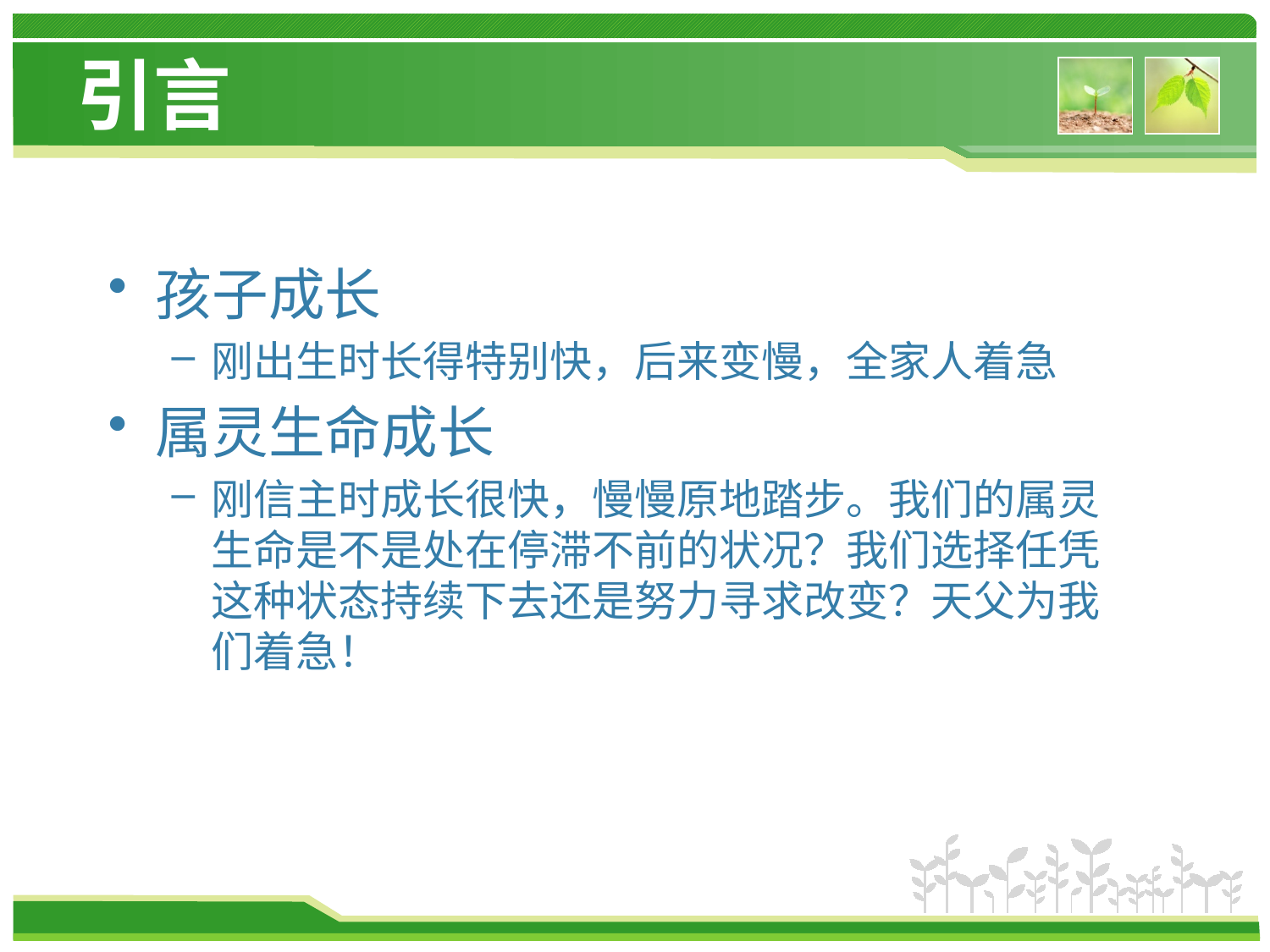

# 引言
孩子成长
刚出生时长得特别快，后来变慢，全家人着急
属灵生命成长
刚信主时成长很快，慢慢原地踏步。我们的属灵生命是不是处在停滞不前的状况？我们选择任凭这种状态持续下去还是努力寻求改变？天父为我们着急！